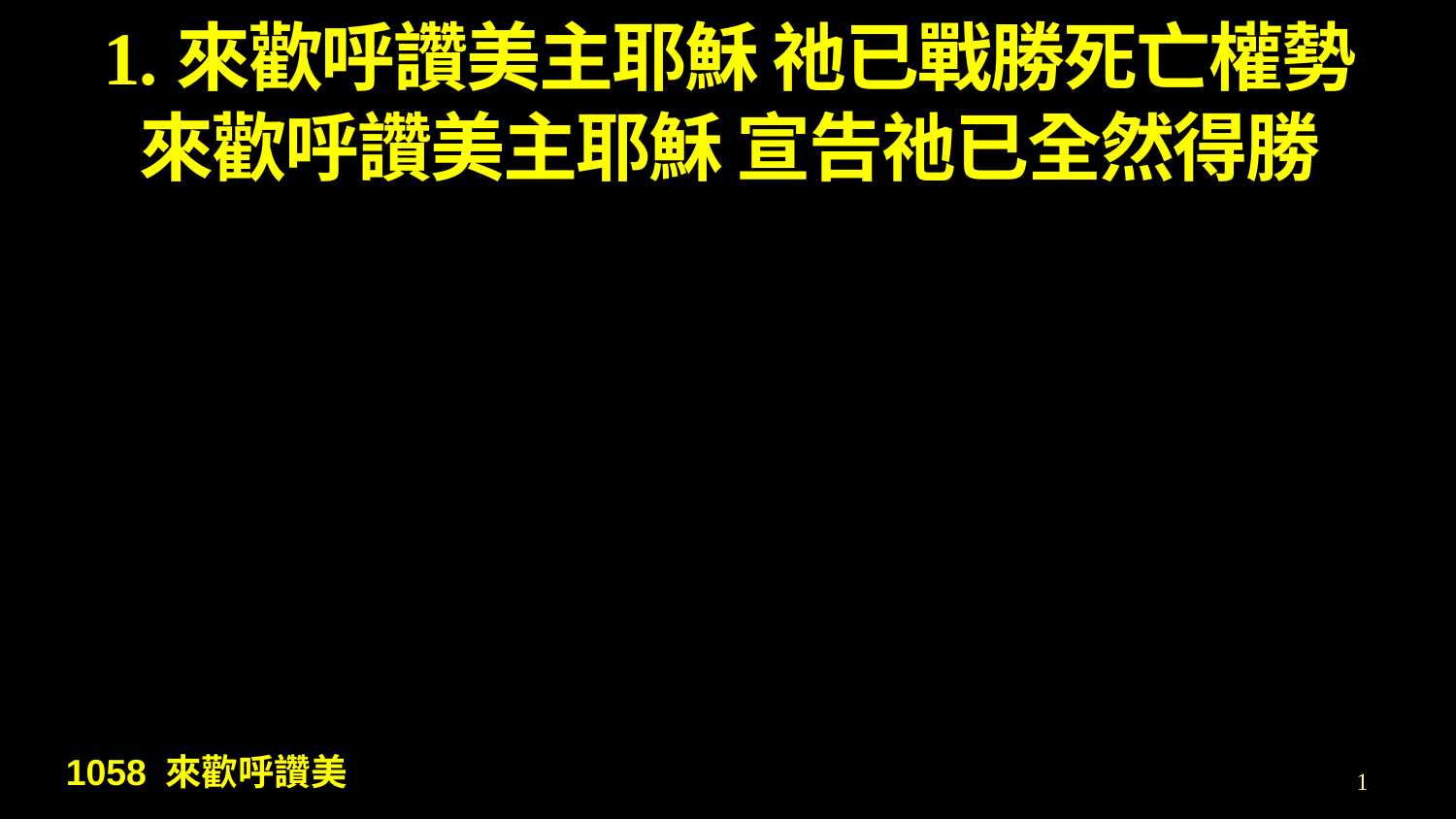

# 1.來歡呼讚美主耶穌 祂已戰勝死亡權勢 來歡呼讚美主耶穌 宣告祂已全然得勝
1058 來歡呼讚美
1